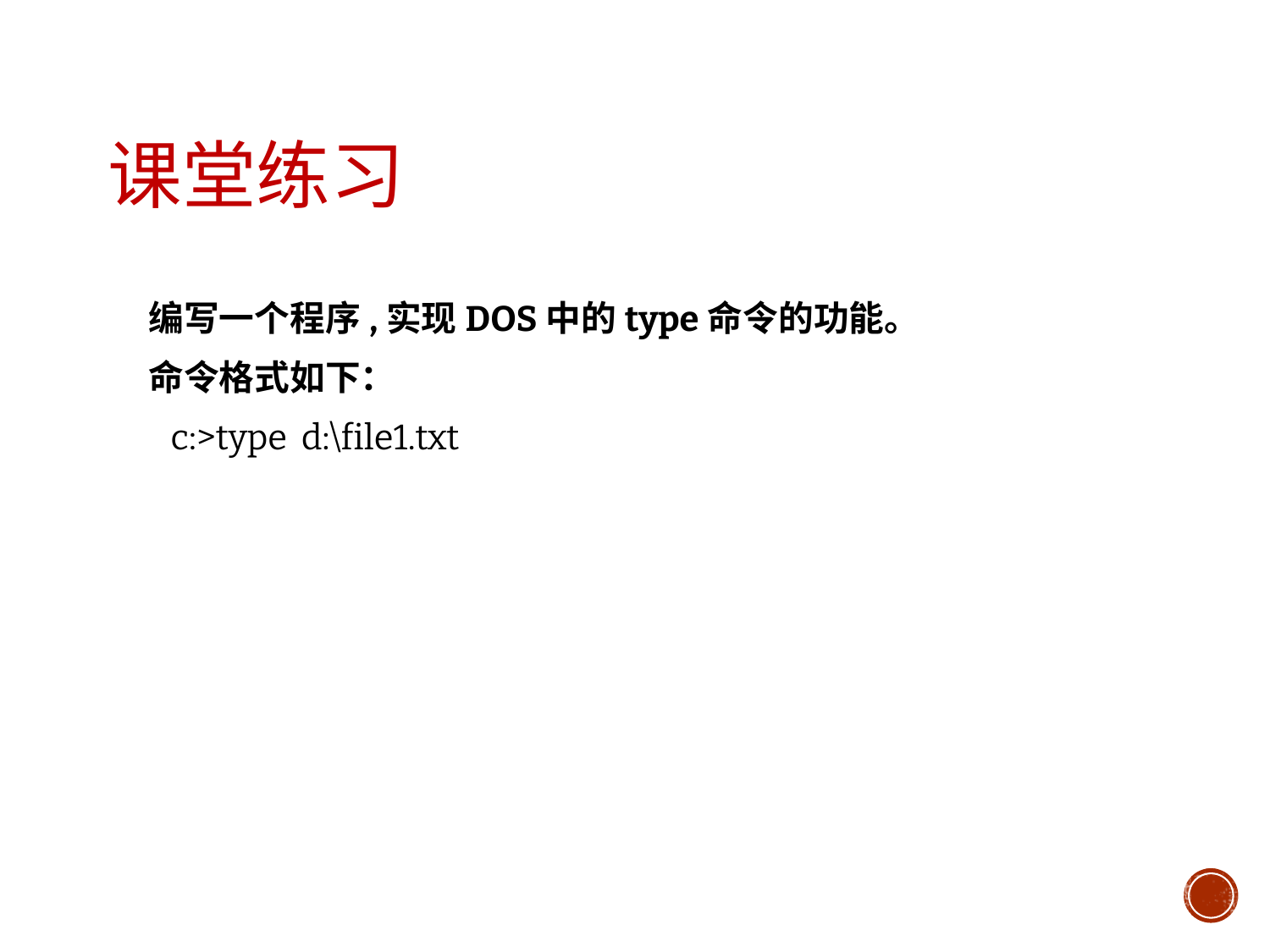

# 课堂练习
    编写一个程序,实现DOS中的type命令的功能。
    命令格式如下：
         c:>type  d:\file1.txt
19